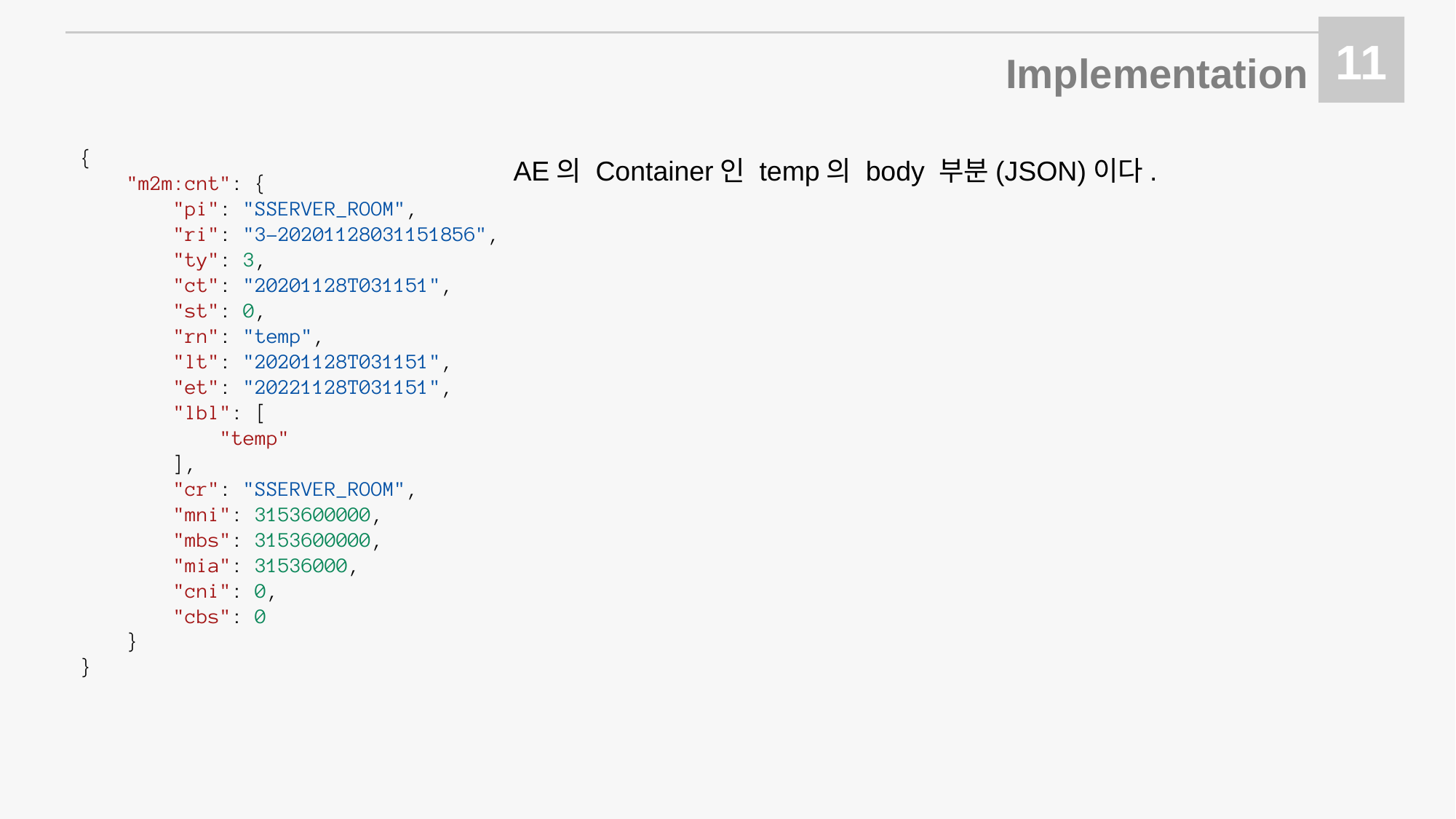

11
Implementation
{
    "m2m:cnt": {
        "pi": "SSERVER_ROOM",
        "ri": "3-20201128031151856",
        "ty": 3,
        "ct": "20201128T031151",
        "st": 0,
        "rn": "temp",
        "lt": "20201128T031151",
        "et": "20221128T031151",
        "lbl": [
            "temp"
        ],
        "cr": "SSERVER_ROOM",
        "mni": 3153600000,
        "mbs": 3153600000,
        "mia": 31536000,
        "cni": 0,
        "cbs": 0
    }
}
AE의 Container인 temp의 body 부분(JSON)이다.